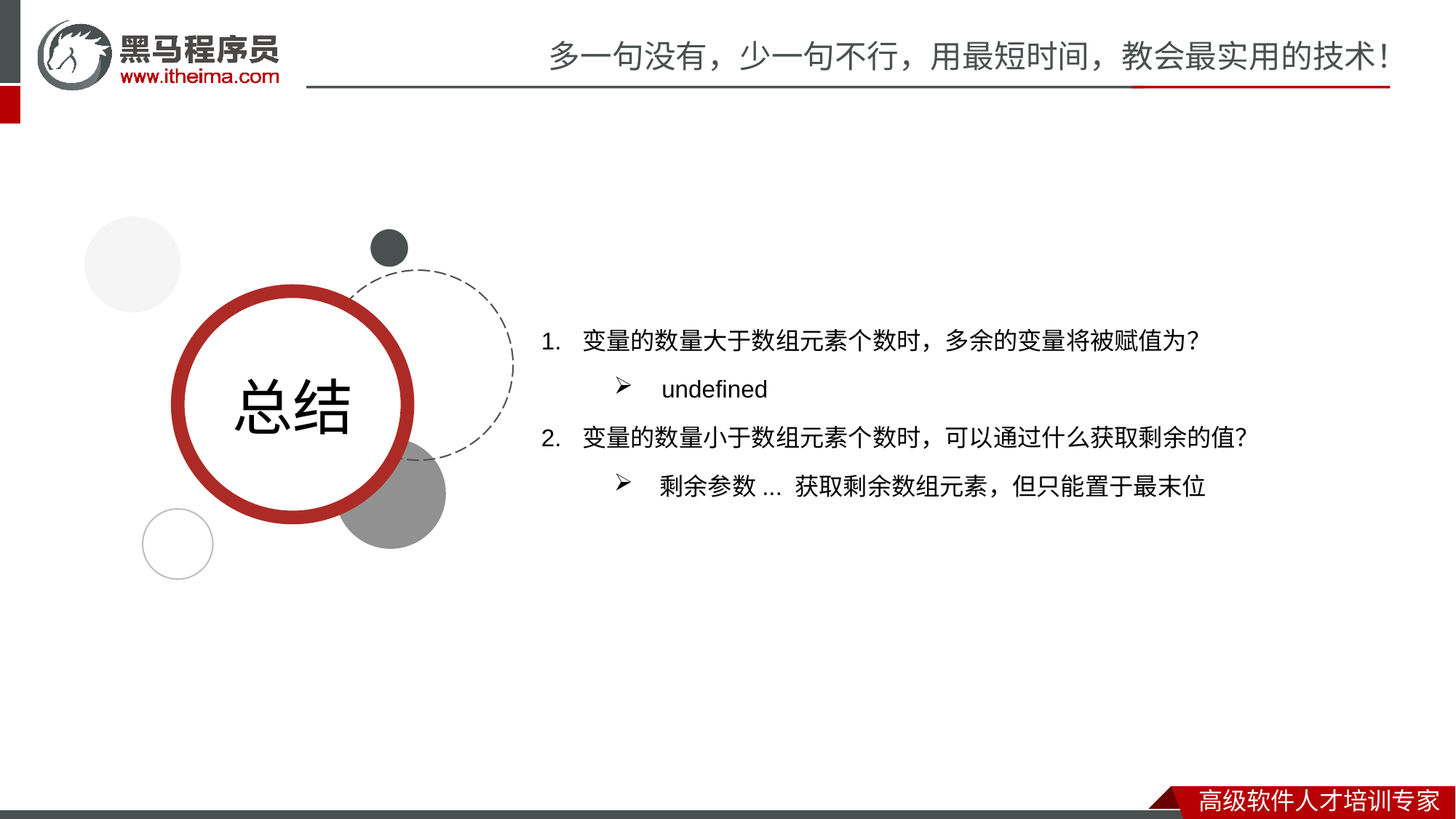

变量的数量大于数组元素个数时，多余的变量将被赋值为？
  undefined
变量的数量小于数组元素个数时，可以通过什么获取剩余的值？
 剩余参数... 获取剩余数组元素，但只能置于最末位